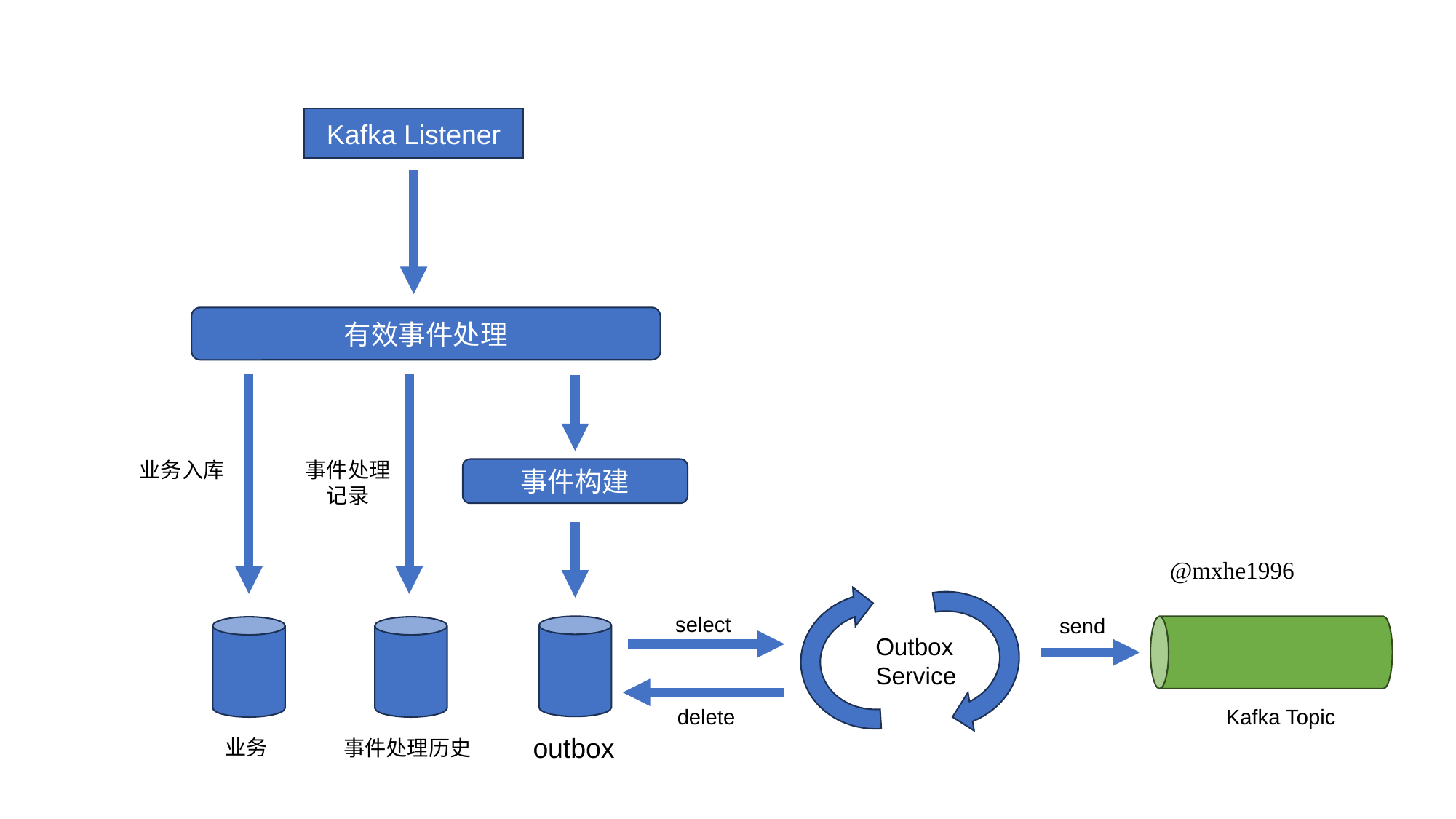

Kafka Listener
有效事件处理
业务入库
事件处理记录
事件构建

@mxhe1996

select
send

Outbox Service
delete
Kafka Topic
outbox
业务
事件处理历史